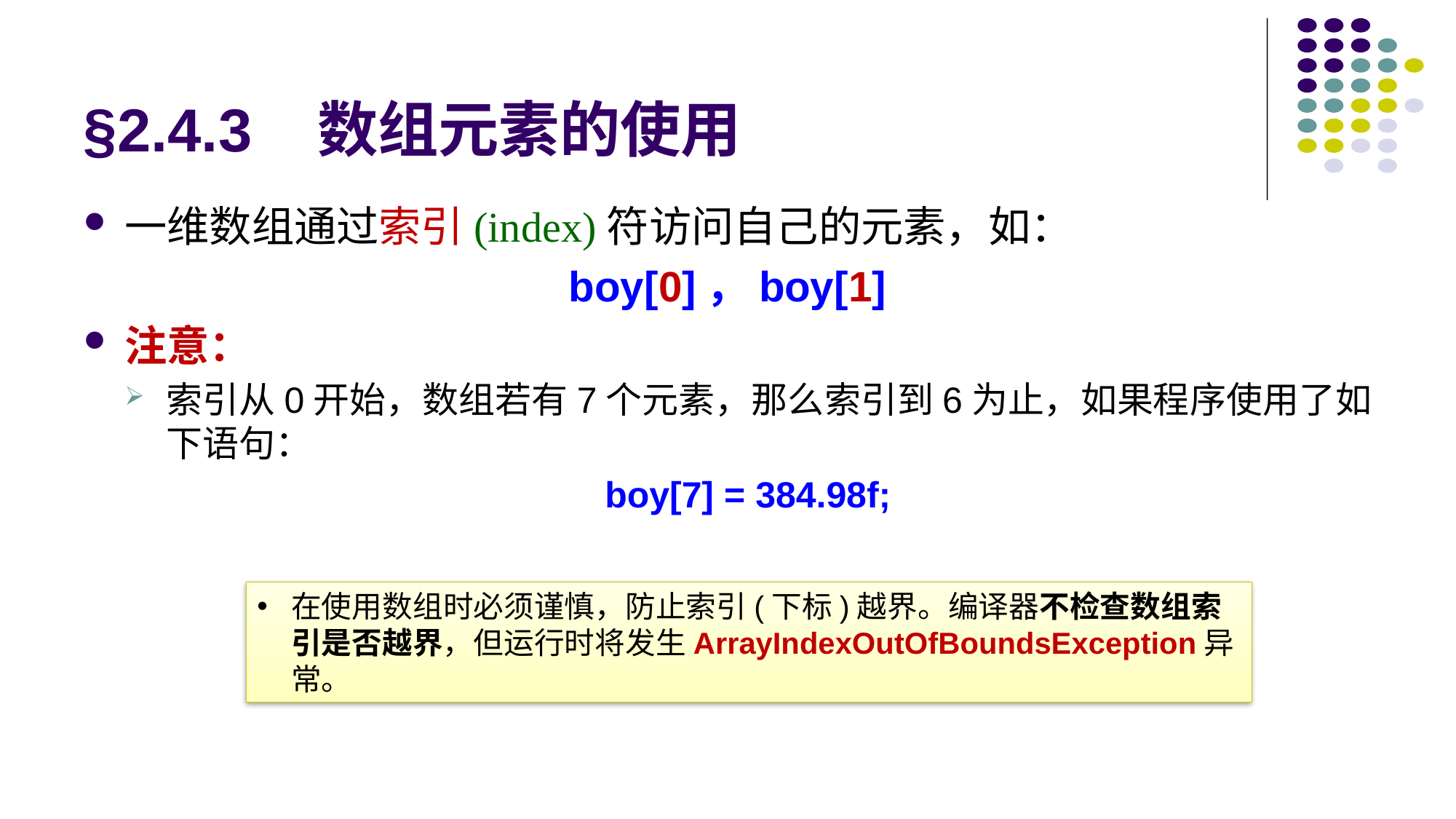

# §2.4.3   数组元素的使用
一维数组通过索引(index)符访问自己的元素，如：
boy[0]，boy[1]
注意：
索引从0开始，数组若有7个元素，那么索引到6为止，如果程序使用了如下语句：
boy[7] = 384.98f;

在使用数组时必须谨慎，防止索引(下标)越界。编译器不检查数组索引是否越界，但运行时将发生ArrayIndexOutOfBoundsException异常。
69